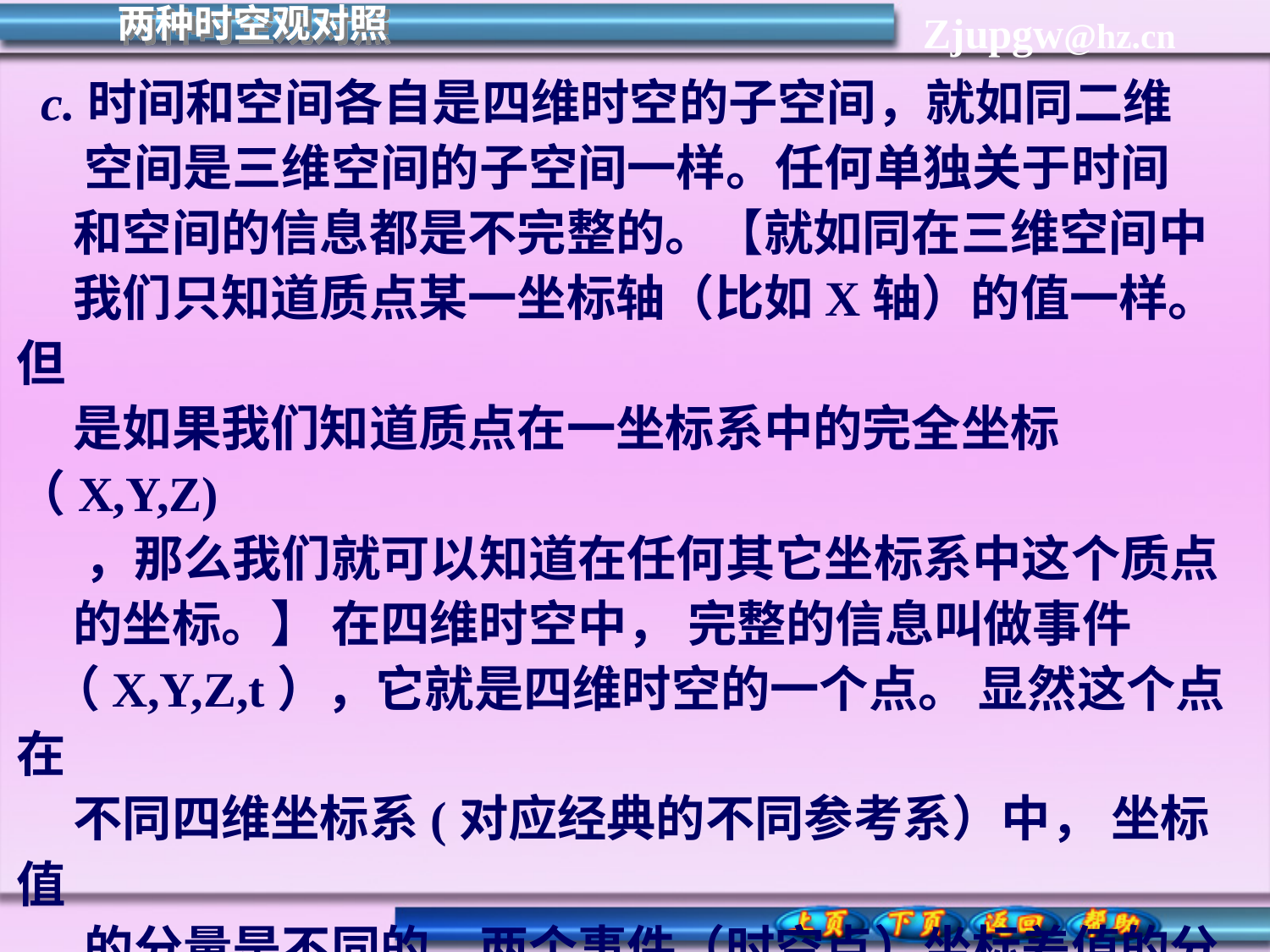

两种时空观对照
  c.时间和空间各自是四维时空的子空间，就如同二维
     空间是三维空间的子空间一样。任何单独关于时间
    和空间的信息都是不完整的。【就如同在三维空间中
    我们只知道质点某一坐标轴（比如X轴）的值一样。 但
    是如果我们知道质点在一坐标系中的完全坐标（X,Y,Z)
     ，那么我们就可以知道在任何其它坐标系中这个质点
    的坐标。】 在四维时空中， 完整的信息叫做事件
  （X,Y,Z,t），它就是四维时空的一个点。 显然这个点在
    不同四维坐标系(对应经典的不同参考系）中， 坐标值
     的分量是不同的。两个事件（时空点）坐标差值的分
     量在不同四维坐标系（不同参考系）中也是不一样的
     。